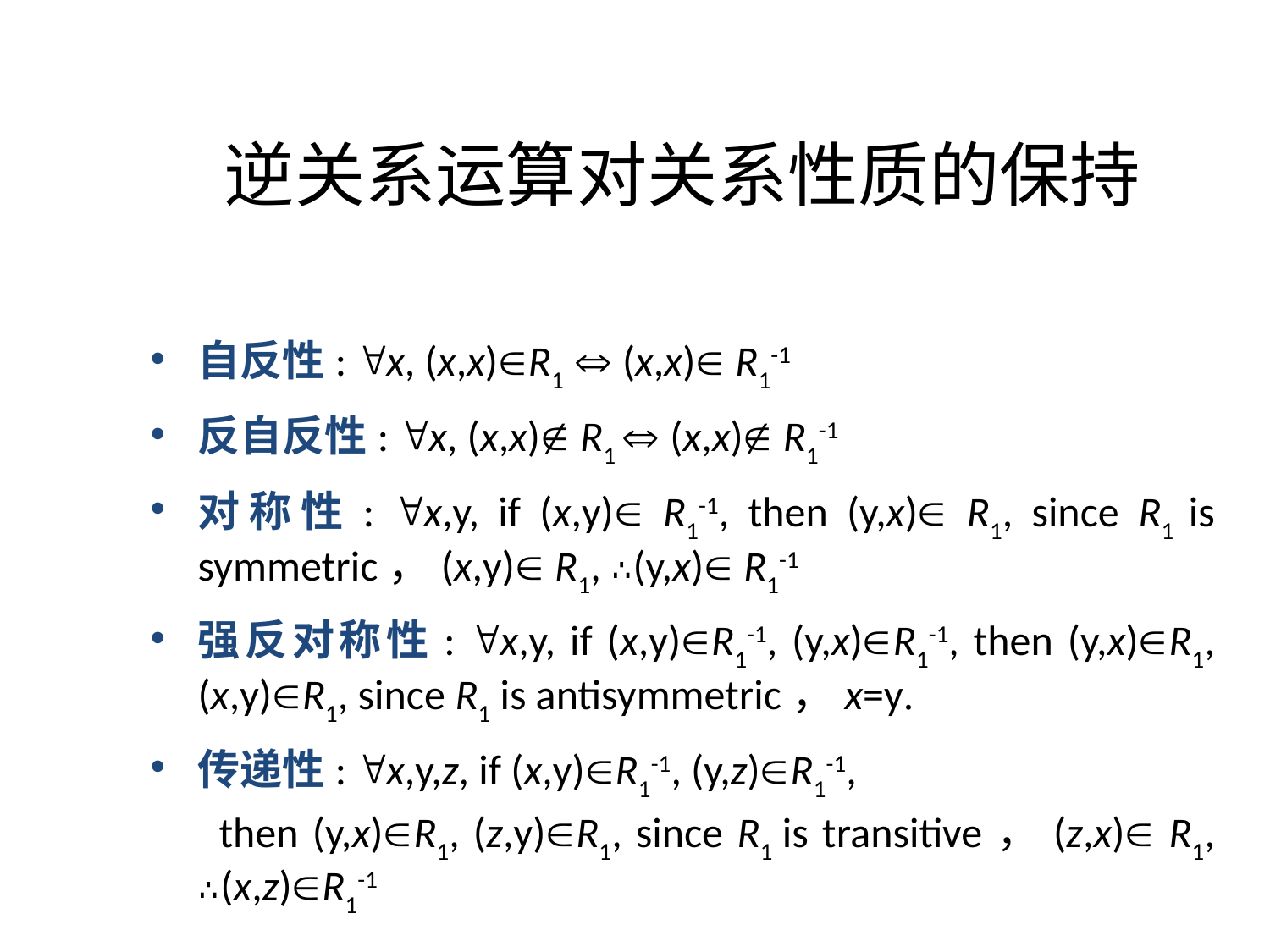

# 逆关系运算对关系性质的保持
自反性: ∀x, (x,x)∈R1 ⇔ (x,x)∈ R1-1
反自反性: ∀x, (x,x)∉ R1 ⇔ (x,x)∉ R1-1
对称性: ∀x,y, if (x,y)∈ R1-1, then (y,x)∈ R1, since R1 is symmetric，(x,y)∈ R1, ∴(y,x)∈ R1-1
强反对称性: ∀x,y, if (x,y)∈R1-1, (y,x)∈R1-1, then (y,x)∈R1, (x,y)∈R1, since R1 is antisymmetric，x=y.
传递性: ∀x,y,z, if (x,y)∈R1-1, (y,z)∈R1-1,
     then (y,x)∈R1, (z,y)∈R1, since R1 is transitive，(z,x)∈ R1, ∴(x,z)∈R1-1